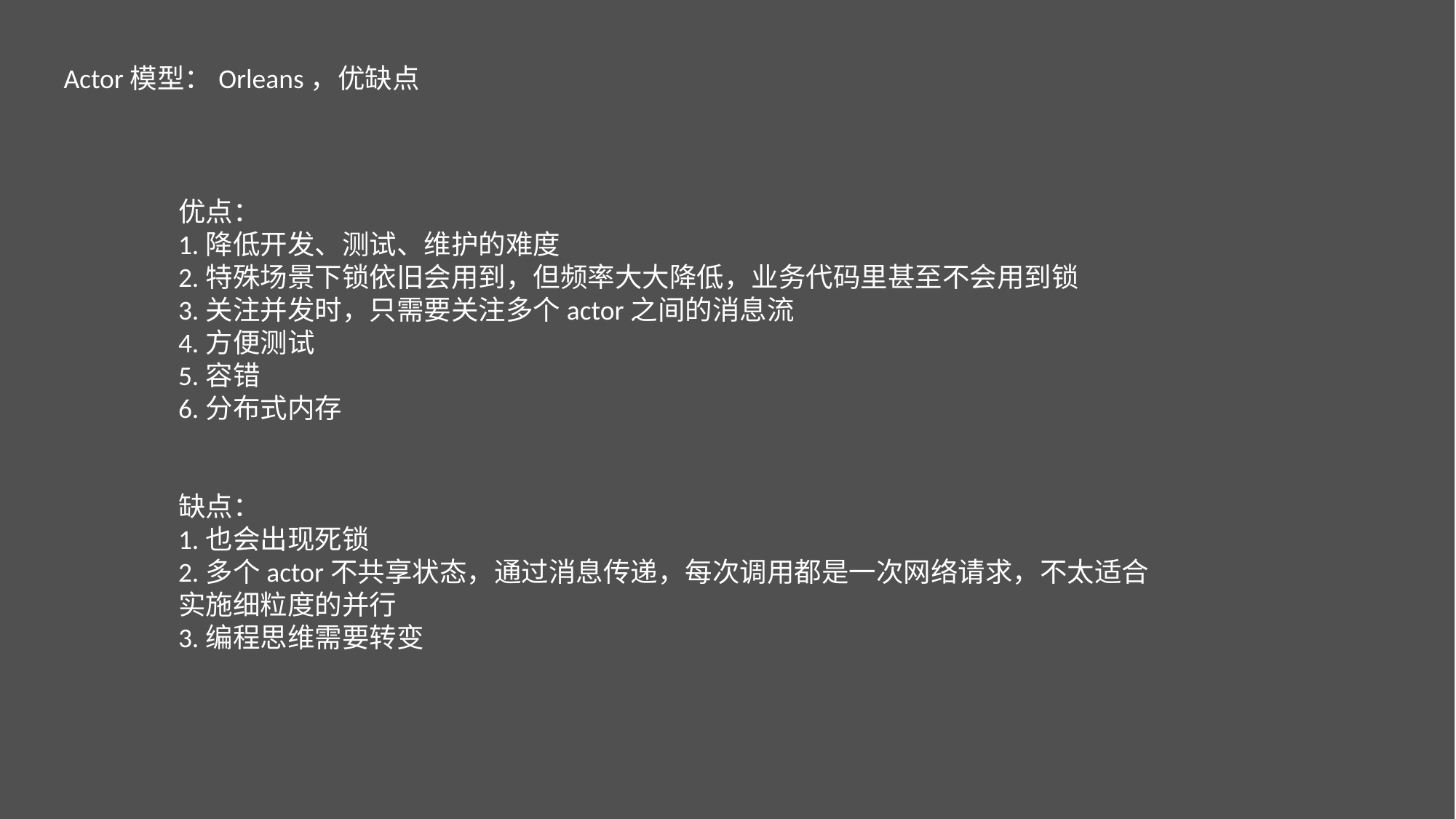

Actor模型：Orleans，优缺点
优点：
1.降低开发、测试、维护的难度
2.特殊场景下锁依旧会用到，但频率大大降低，业务代码里甚至不会用到锁
3.关注并发时，只需要关注多个actor之间的消息流
4.方便测试
5.容错
6.分布式内存

缺点：
1.也会出现死锁
2.多个actor不共享状态，通过消息传递，每次调用都是一次网络请求，不太适合实施细粒度的并行
3.编程思维需要转变